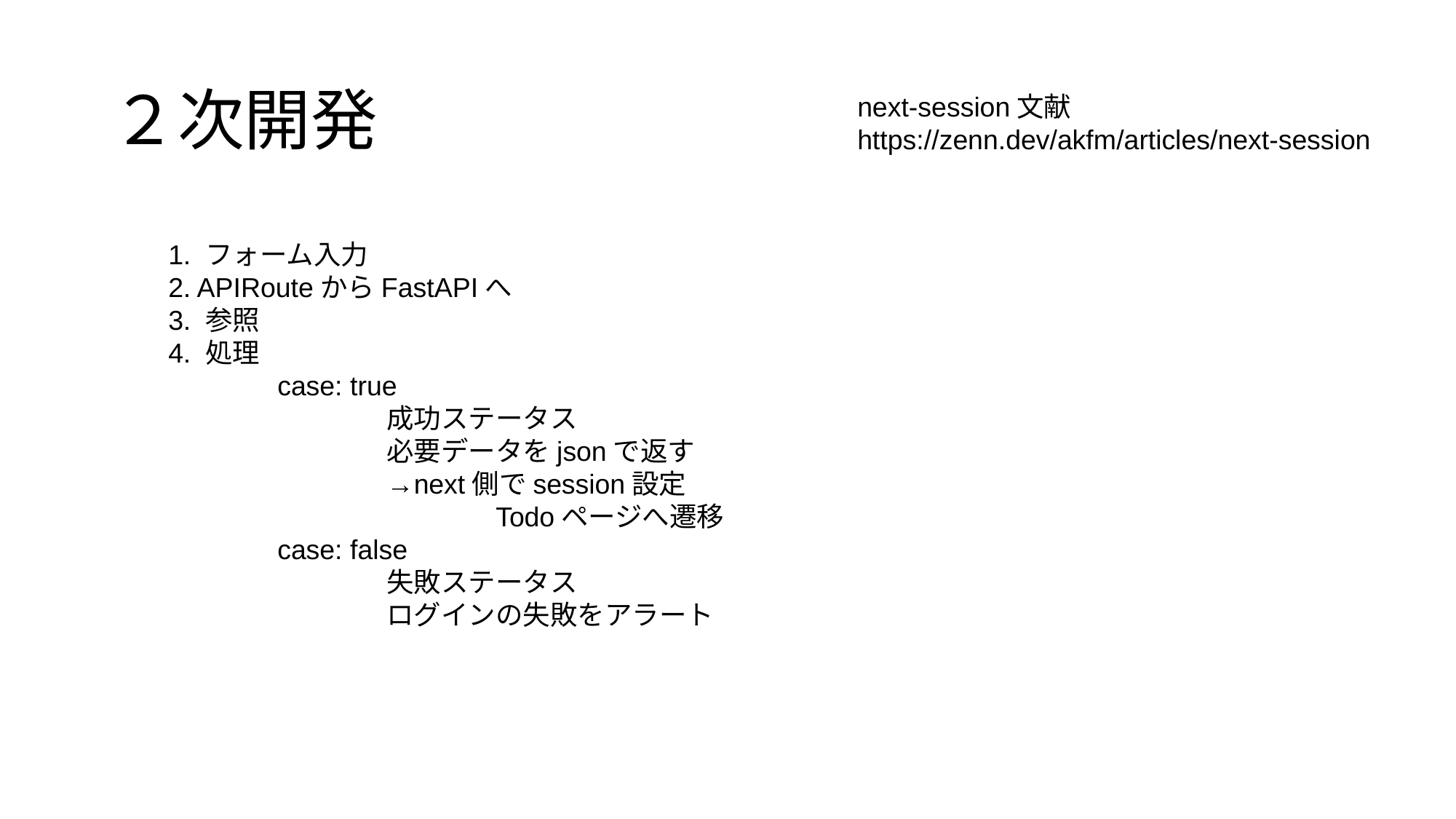

# ２次開発
next-session文献
https://zenn.dev/akfm/articles/next-session
1. フォーム入力
2. APIRouteからFastAPIへ
3. 参照
4. 処理
	case: true
		成功ステータス
		必要データをjsonで返す
		→next側でsession設定
			Todoページへ遷移
	case: false
		失敗ステータス
		ログインの失敗をアラート